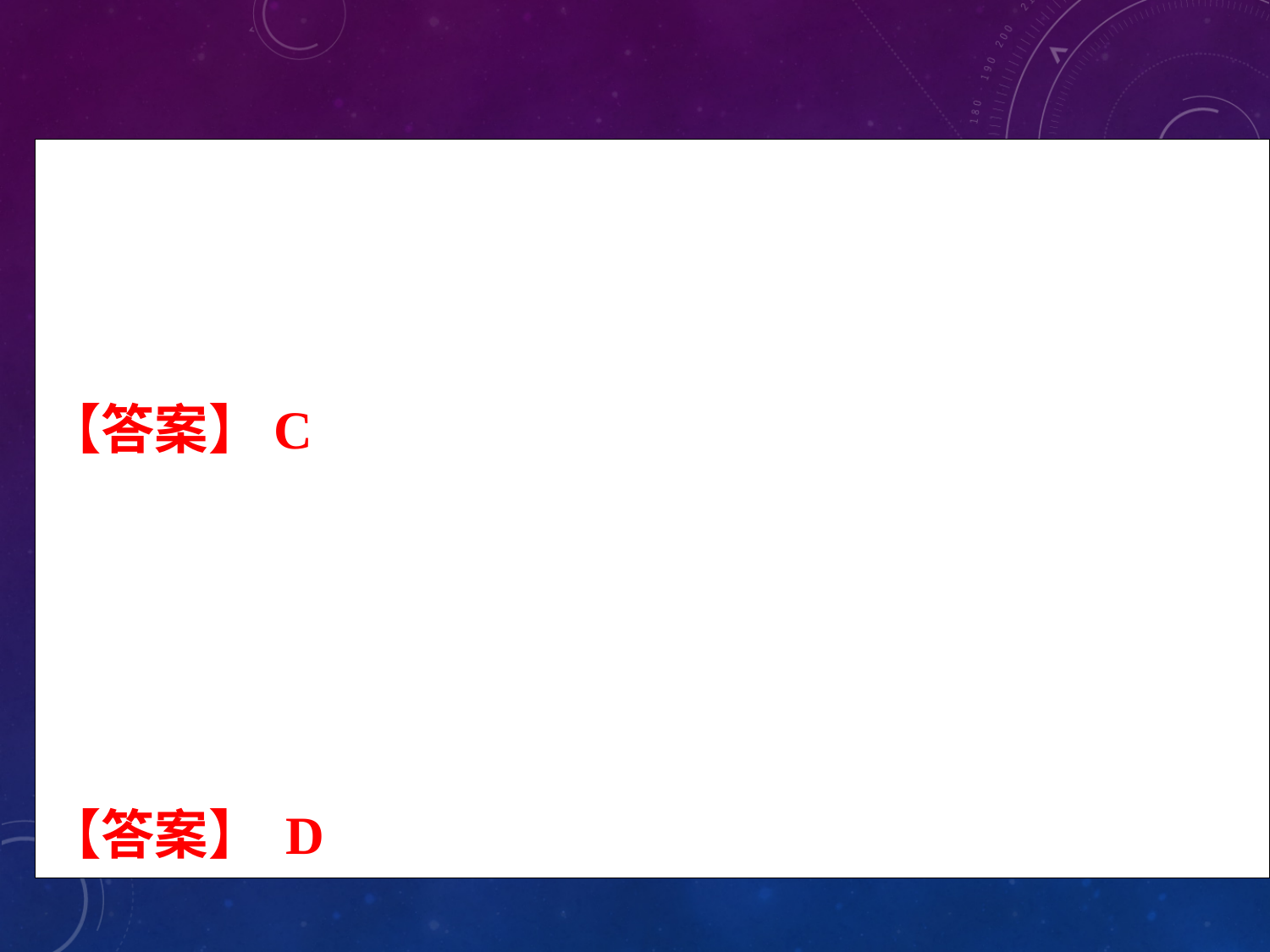

5. The room is in a terrible mess; it ____ cleaned.
 A. can’t have been      B. shouldn’t have been
 C. mustn't have been   D. wouldn't have been
【答案】C
6. We ___ the letter yesterday, but it didn't arrive.
   A. must receive　		B. ought to receive
   C. must have received
   D. ought to have received
【答案】 D